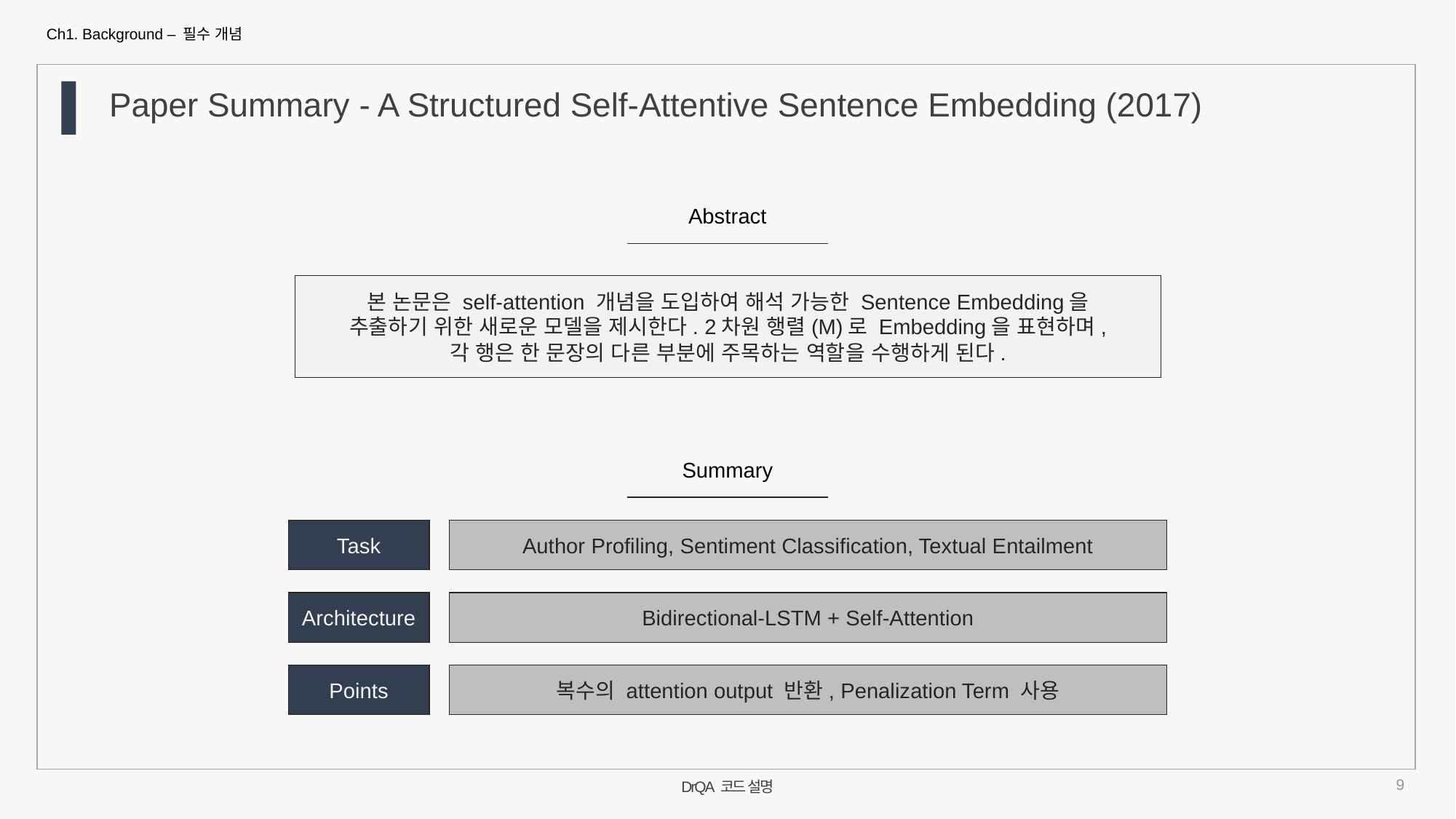

Ch1. Background – 필수 개념
Paper Summary - A Structured Self-Attentive Sentence Embedding (2017)
Abstract
본 논문은 self-attention 개념을 도입하여 해석 가능한 Sentence Embedding을
추출하기 위한 새로운 모델을 제시한다. 2차원 행렬(M)로 Embedding을 표현하며,
각 행은 한 문장의 다른 부분에 주목하는 역할을 수행하게 된다.
Summary
Task
Author Profiling, Sentiment Classification, Textual Entailment
Architecture
Bidirectional-LSTM + Self-Attention
Points
복수의 attention output 반환, Penalization Term 사용
9